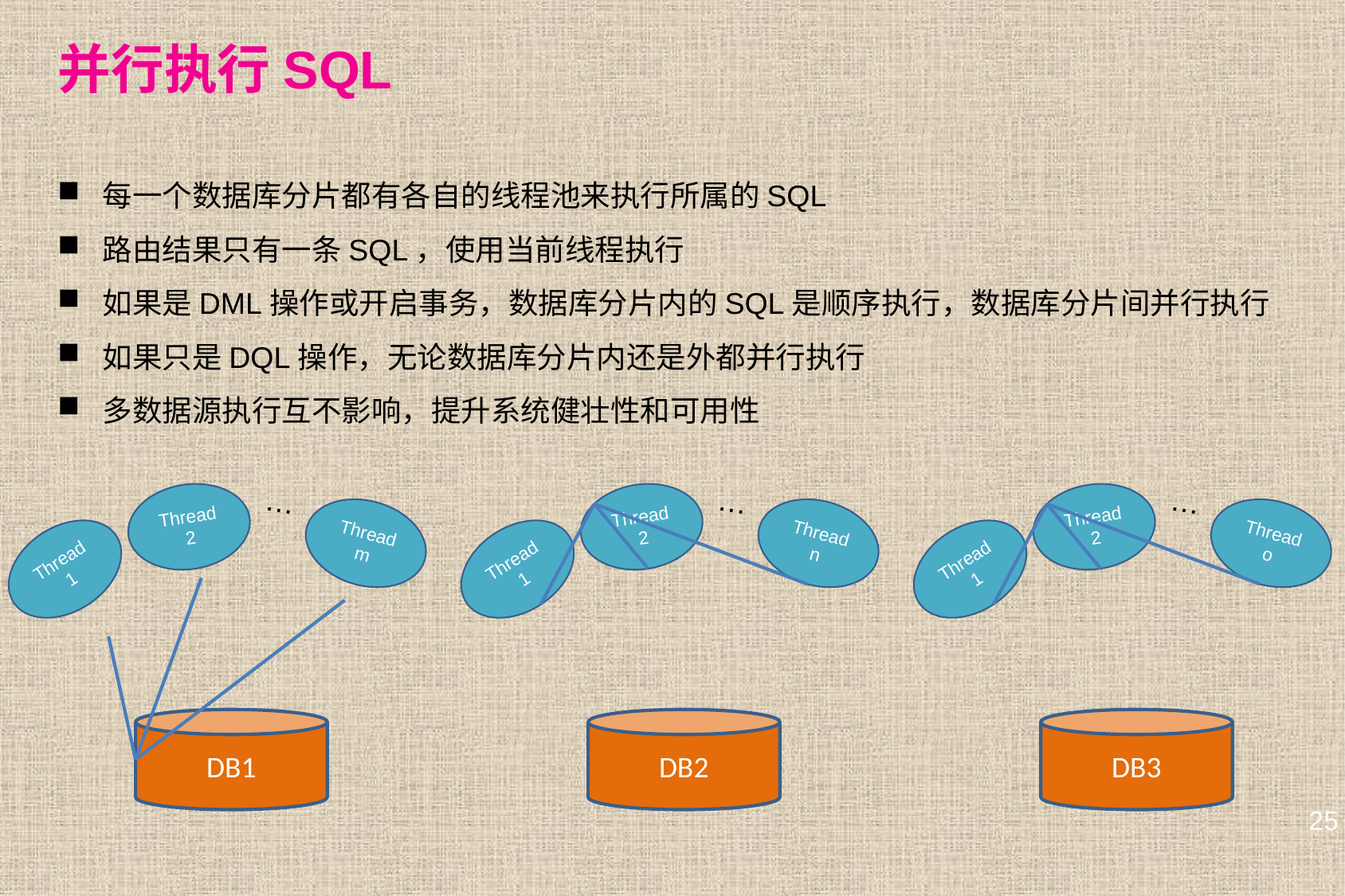

# 并行执行SQL
每一个数据库分片都有各自的线程池来执行所属的SQL
路由结果只有一条SQL，使用当前线程执行
如果是DML操作或开启事务，数据库分片内的SQL是顺序执行，数据库分片间并行执行
如果只是DQL操作，无论数据库分片内还是外都并行执行
多数据源执行互不影响，提升系统健壮性和可用性
…
Thread2
Thread
m
Thread1
DB1
…
Thread2
Thread
n
Thread1
DB2
…
Thread2
Thread
o
Thread1
DB3